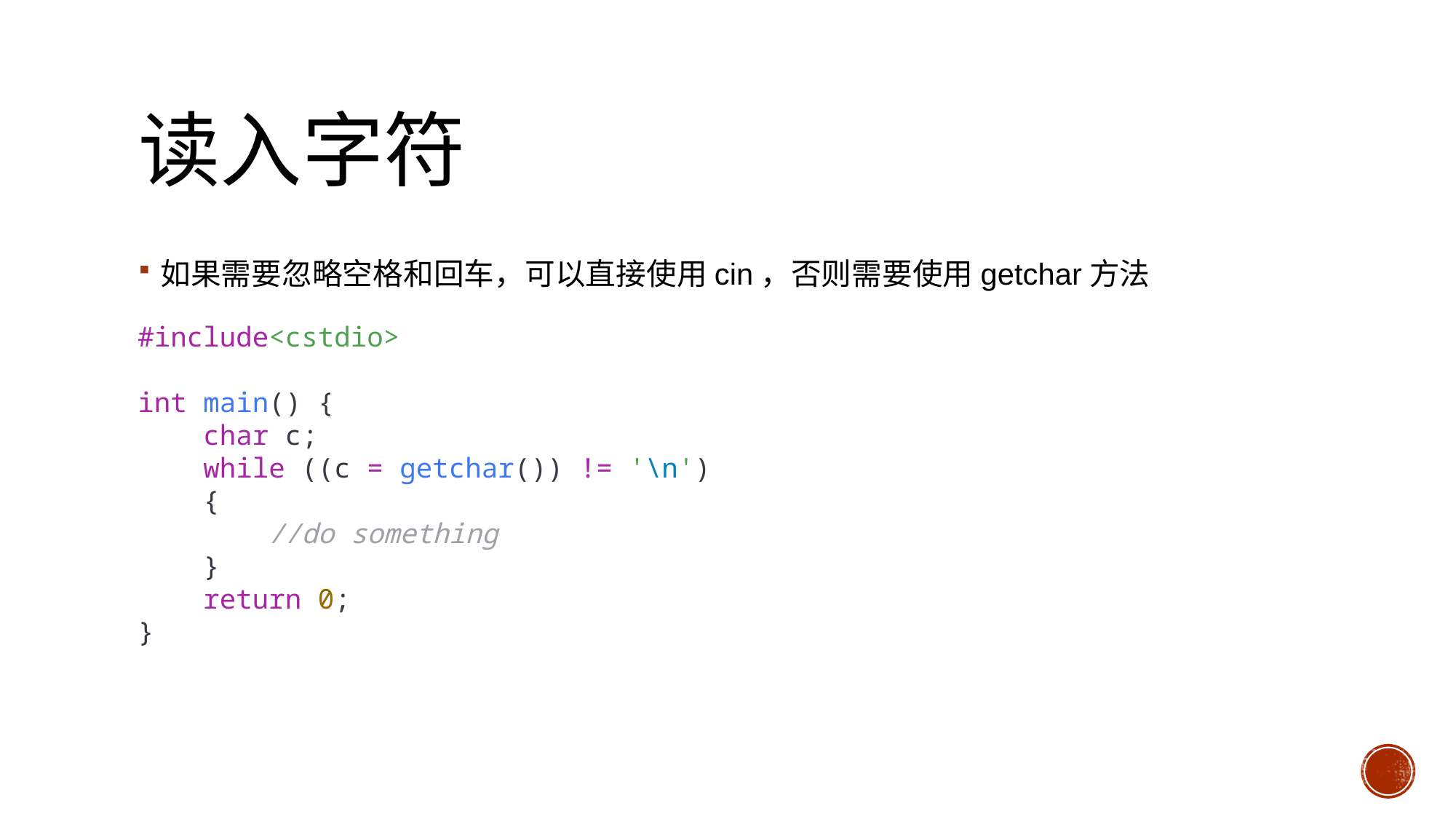

# 读入字符
如果需要忽略空格和回车，可以直接使用cin，否则需要使用getchar方法
#include<cstdio>
int main() {
    char c;
    while ((c = getchar()) != '\n')
    {
        //do something
    }
    return 0;
}